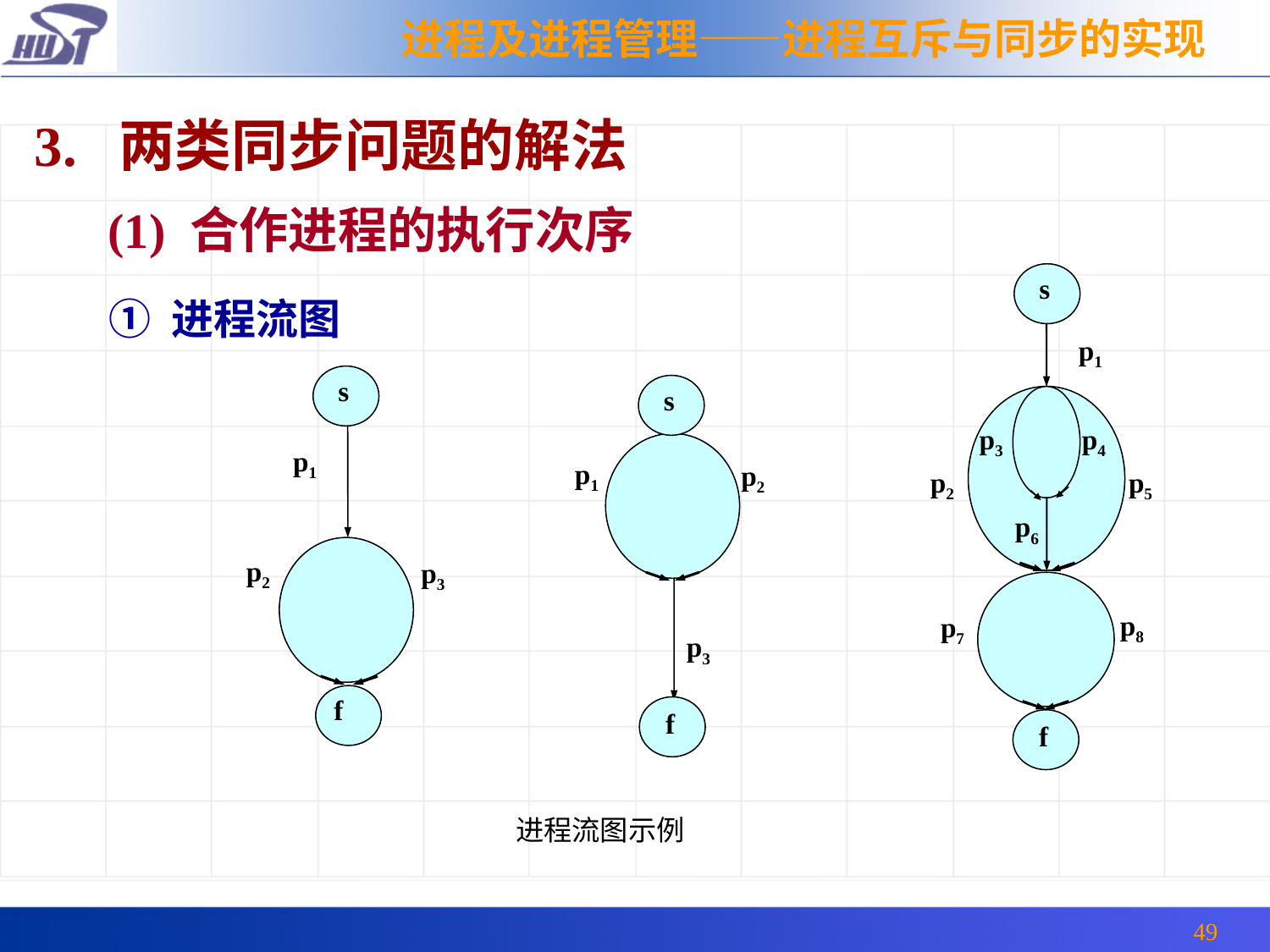

进程及进程管理——进程互斥与同步的实现
3.  两类同步问题的解法
      (1) 合作进程的执行次序

 s

p1

p4
p3
p5
p2

p6

p8
p7

 f
① 进程流图

 s

p1

p2
p3

 f

 s

p1
p2

p3

 f
进程流图示例
49